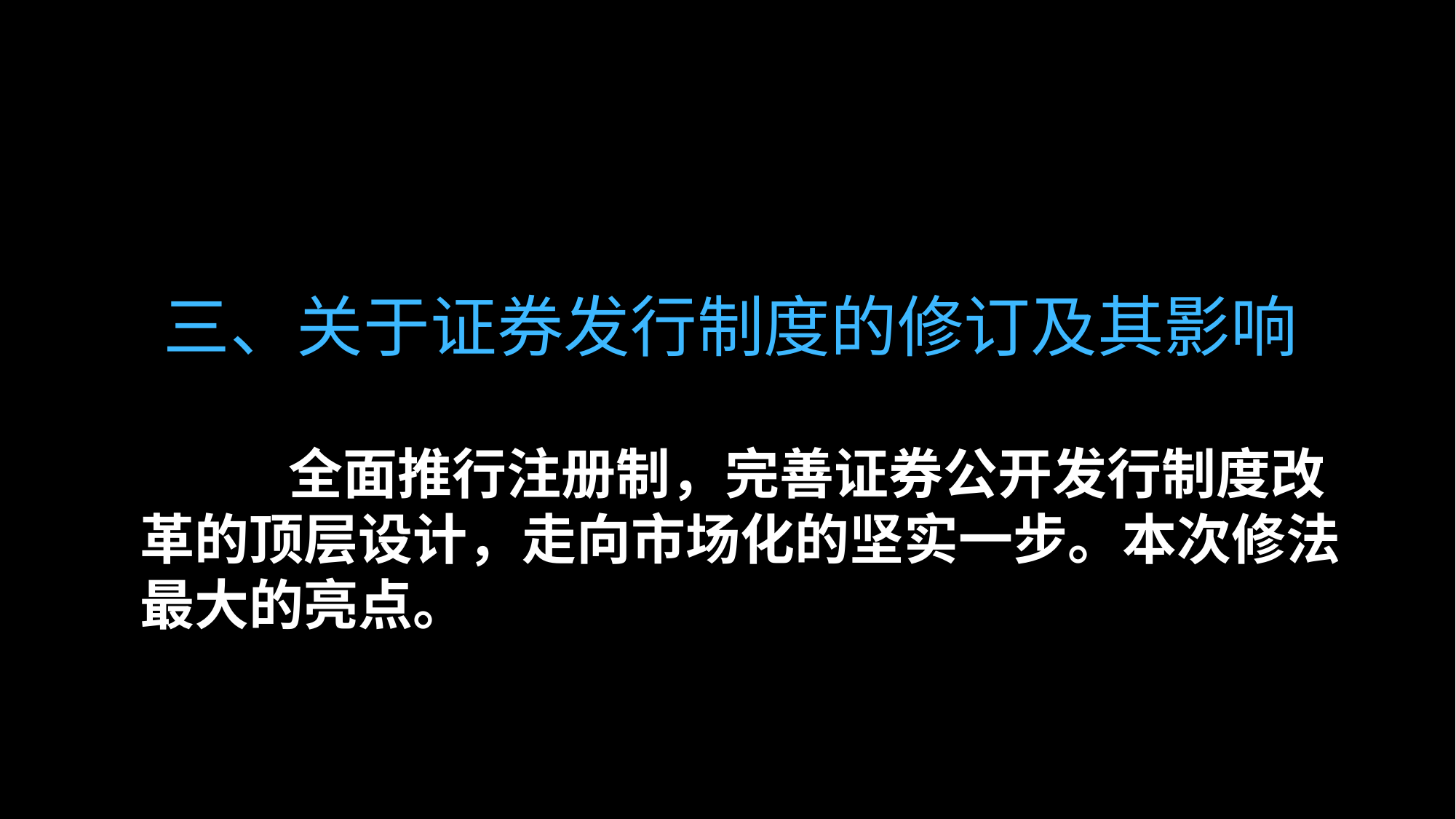

三、关于证券发行制度的修订及其影响
         全面推行注册制，完善证券公开发行制度改革的顶层设计，走向市场化的坚实一步。本次修法最大的亮点。